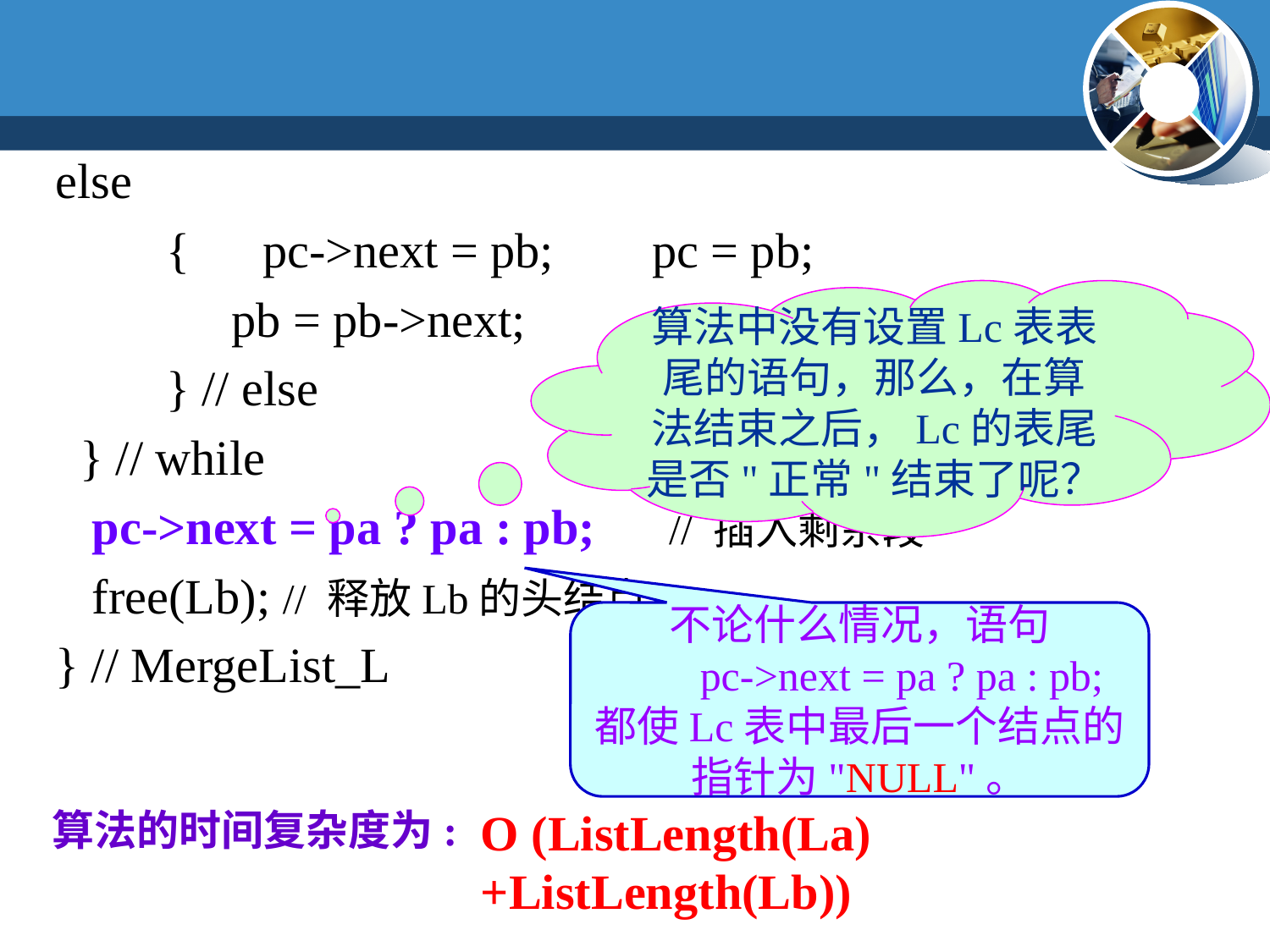

#
else
　　{　pc->next = pb;        pc = pb;
       	    pb = pb->next;
　　} // else
  } // while
   pc->next = pa ? pa : pb;　// 插入剩余段
   free(Lb); // 释放Lb的头结点
} // MergeList_L

算法中没有设置Lc表表尾的语句，那么，在算法结束之后，Lc的表尾是否"正常"结束了呢？

不论什么情况，语句
　　pc->next = pa ? pa : pb;
都使Lc表中最后一个结点的指针为"NULL"。
O (ListLength(La)+ListLength(Lb))
算法的时间复杂度为: